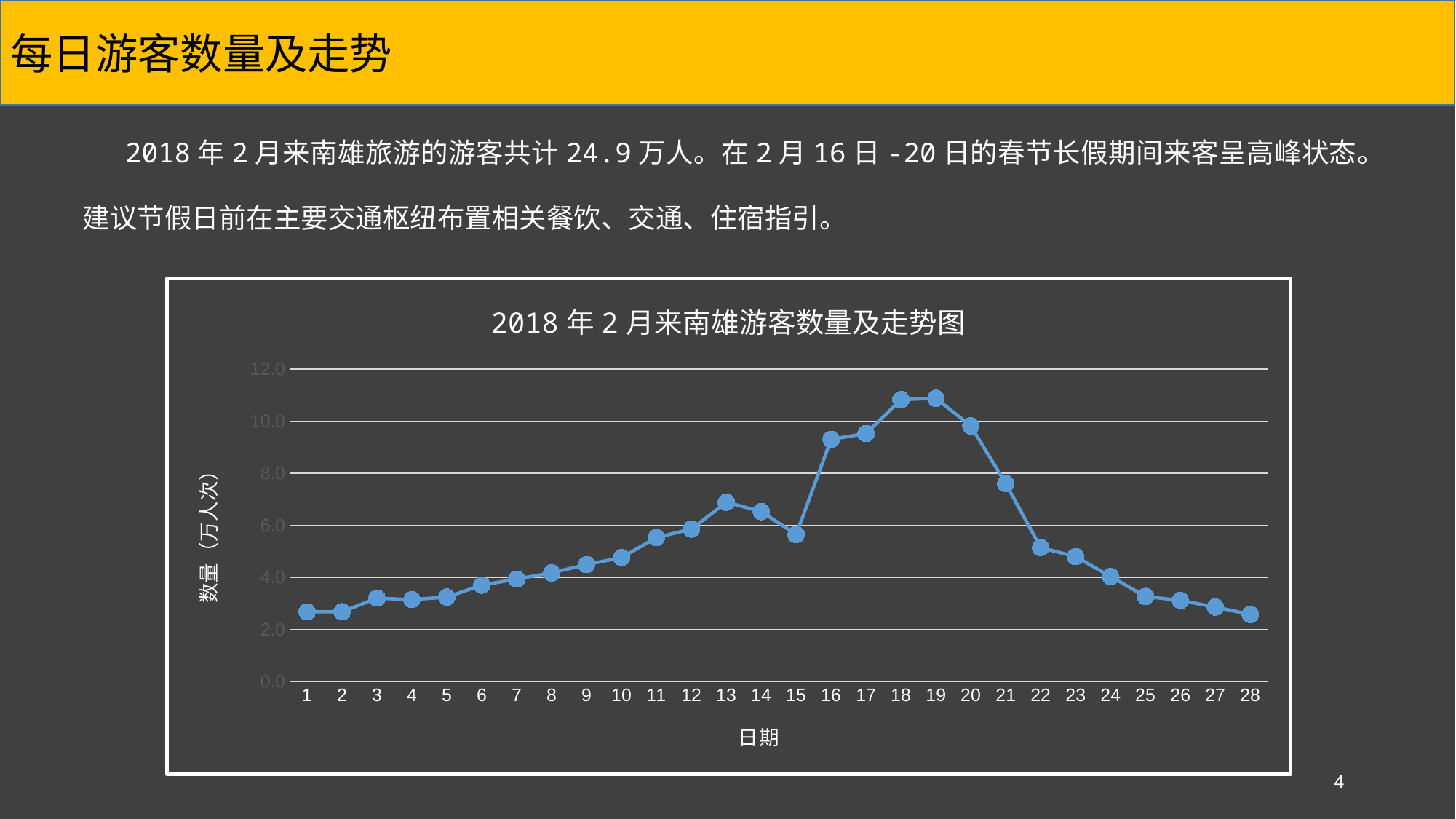

每日游客数量及走势
2018年2月来南雄旅游的游客共计24.9万人。在2月16日-20日的春节长假期间来客呈高峰状态。建议节假日前在主要交通枢纽布置相关餐饮、交通、住宿指引。

### Chart: 2018年2月来南雄游客数量及走势图

| Category | 总数 |
|---|---|
| 1 | 2.6785151722324483 |
| 2 | 2.681307231133316 |
| 3 | 3.2062143044964504 |
| 4 | 3.147581067578228 |
| 5 | 3.246233815408888 |
| 6 | 3.704131475151197 |
| 7 | 3.937733736523797 |
| 8 | 4.176920115698134 |
| 9 | 4.494284144096766 |
| 10 | 4.763252484880358 |
| 11 | 5.533860741519853 |
| 12 | 5.857739574020511 |
| 13 | 6.888009308440705 |
| 14 | 6.530625769129635 |
| 15 | 5.647404470155141 |
| 16 | 9.303140257691297 |
| 17 | 9.528366342361295 |
| 18 | 10.82946579016566 |
| 19 | 10.87972285038128 |
| 20 | 9.819671154351829 |
| 21 | 7.603707073363135 |
| 22 | 5.145764554299238 |
| 23 | 4.801410623192218 |
| 24 | 4.034525111753879 |
| 25 | 3.269500972916119 |
| 26 | 3.116868419668683 |
| 27 | 2.8618603733894297 |
| 28 | 2.57800105180121 |
4